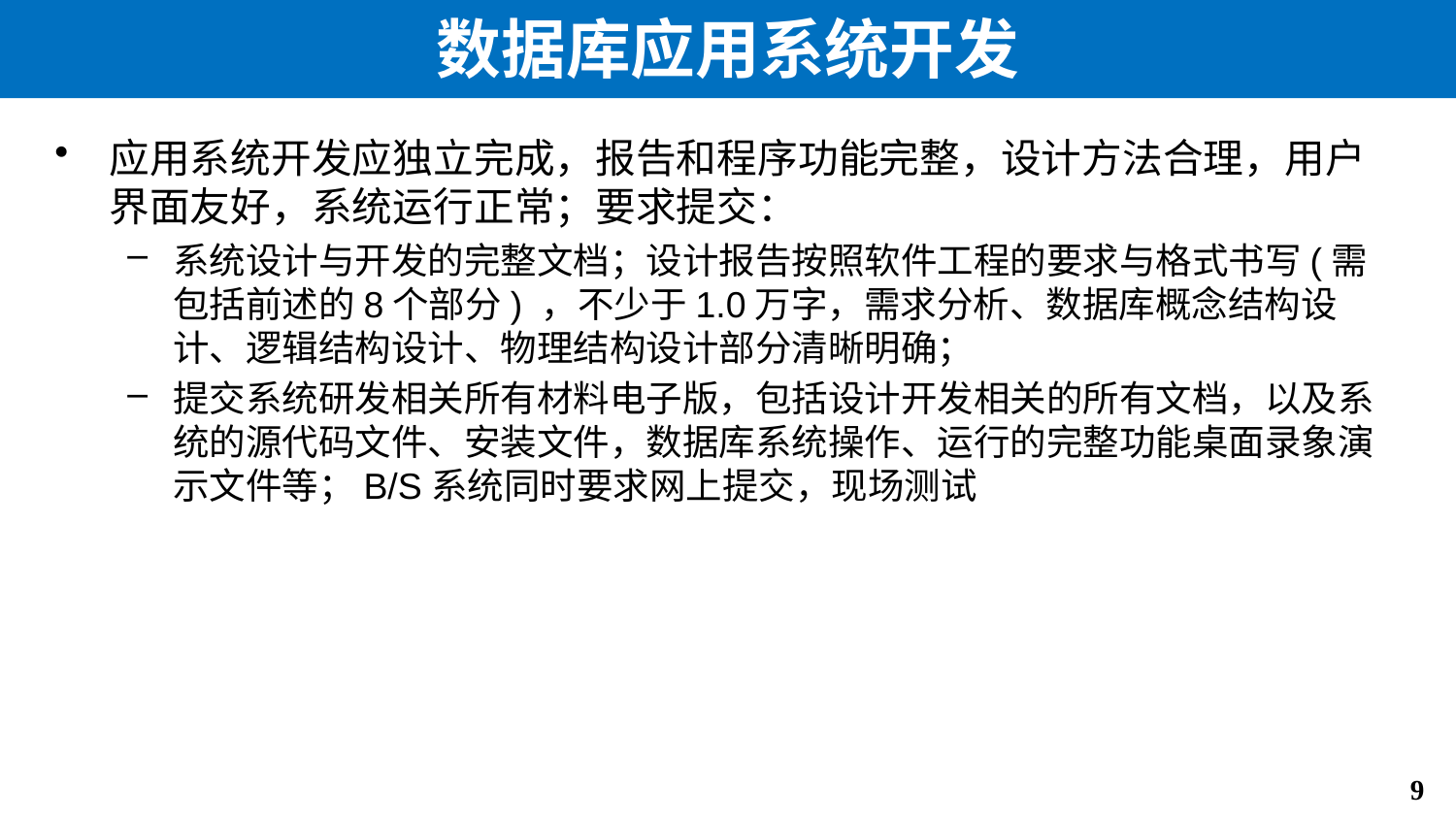

# 数据库应用系统开发
应用系统开发应独立完成，报告和程序功能完整，设计方法合理，用户界面友好，系统运行正常；要求提交：
系统设计与开发的完整文档；设计报告按照软件工程的要求与格式书写(需包括前述的8个部分) ，不少于1.0万字，需求分析、数据库概念结构设计、逻辑结构设计、物理结构设计部分清晰明确；
提交系统研发相关所有材料电子版，包括设计开发相关的所有文档，以及系统的源代码文件、安装文件，数据库系统操作、运行的完整功能桌面录象演示文件等；B/S系统同时要求网上提交，现场测试